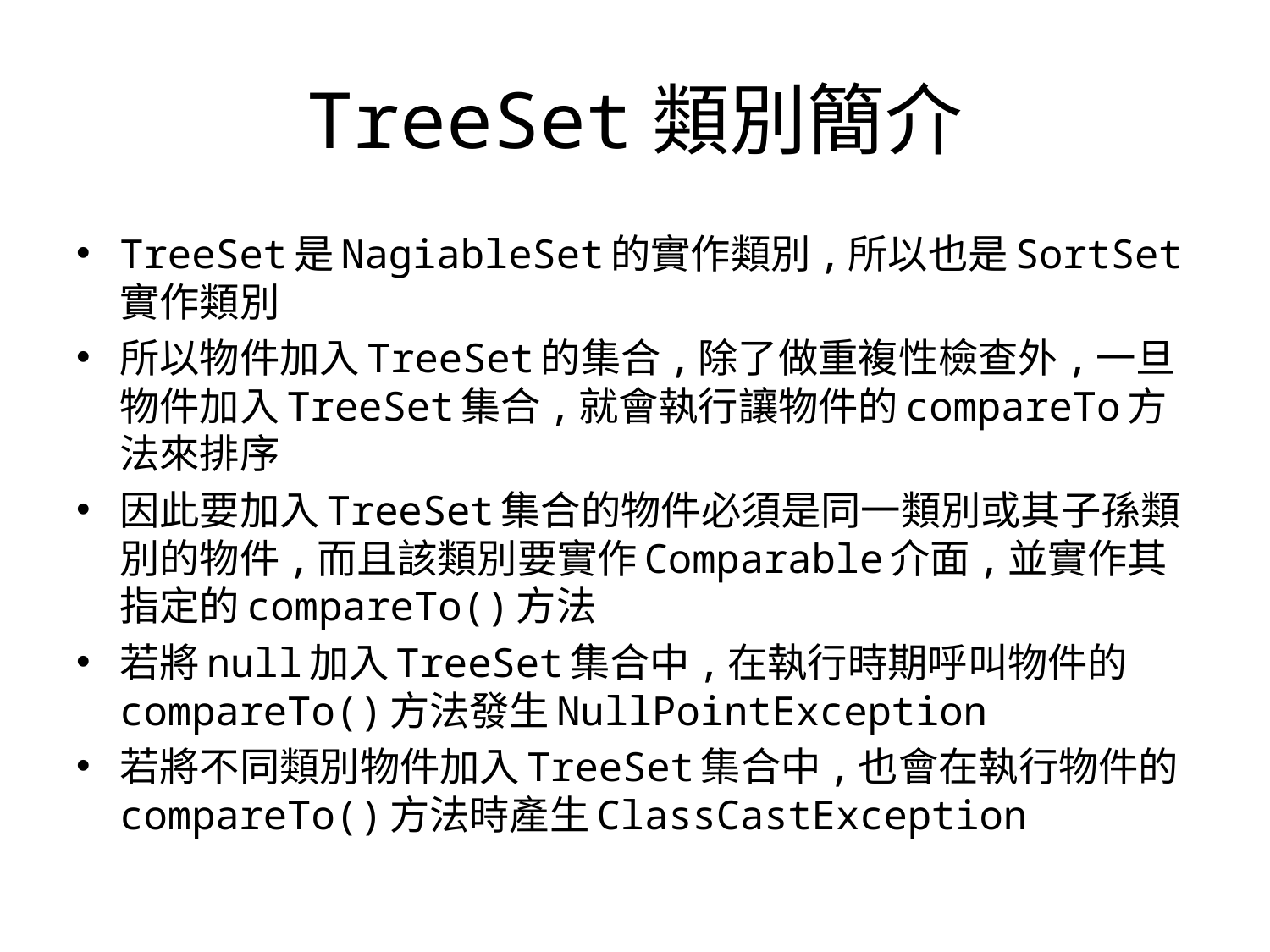

# TreeSet類別簡介
TreeSet是NagiableSet的實作類別,所以也是SortSet實作類別
所以物件加入TreeSet的集合,除了做重複性檢查外,一旦物件加入TreeSet集合,就會執行讓物件的compareTo方法來排序
因此要加入TreeSet集合的物件必須是同一類別或其子孫類別的物件,而且該類別要實作Comparable介面,並實作其指定的compareTo()方法
若將null加入TreeSet集合中,在執行時期呼叫物件的compareTo()方法發生NullPointException
若將不同類別物件加入TreeSet集合中,也會在執行物件的compareTo()方法時產生ClassCastException